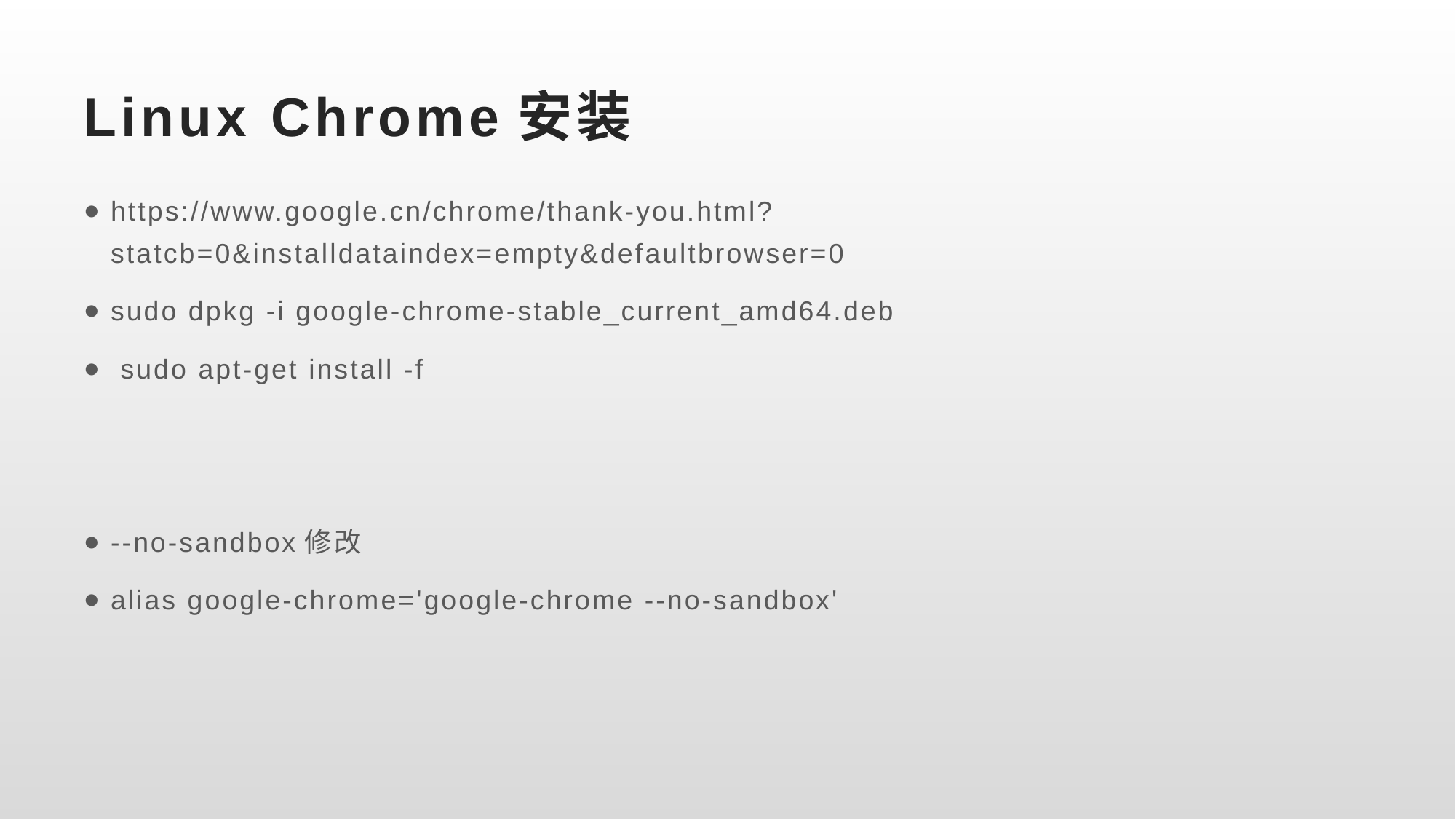

# Linux Chrome安装
https://www.google.cn/chrome/thank-you.html?statcb=0&installdataindex=empty&defaultbrowser=0
sudo dpkg -i google-chrome-stable_current_amd64.deb
 sudo apt-get install -f

--no-sandbox修改
alias google-chrome='google-chrome --no-sandbox'